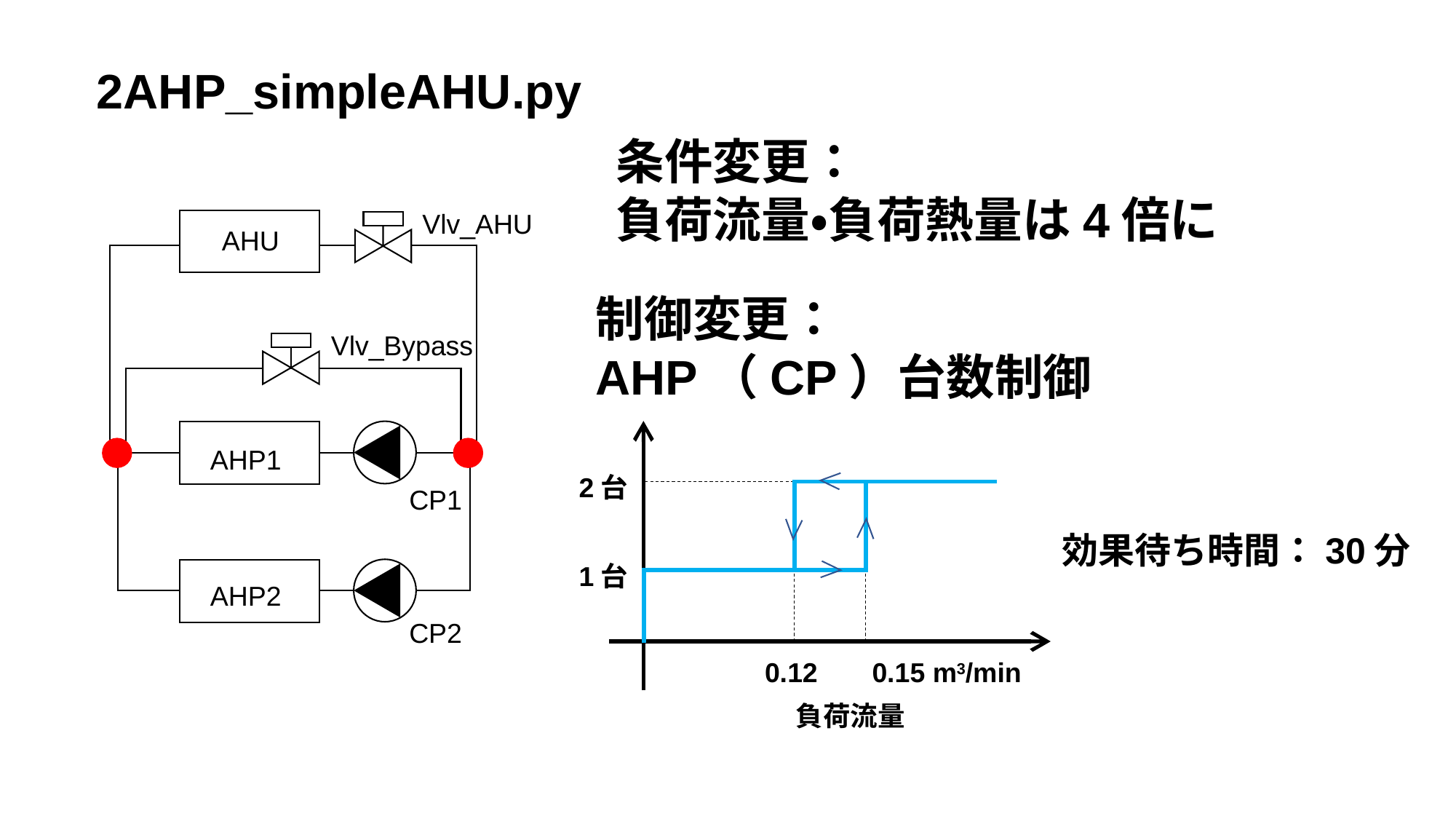

2AHP_simpleAHU.py
条件変更：
負荷流量・負荷熱量は4倍に
Vlv_AHU

AHU

制御変更：
AHP（CP）台数制御
Vlv_Bypass

AHP1

2台

CP1

効果待ち時間：30分

1台

AHP2
CP2

0.15 m3/min
0.12
負荷流量